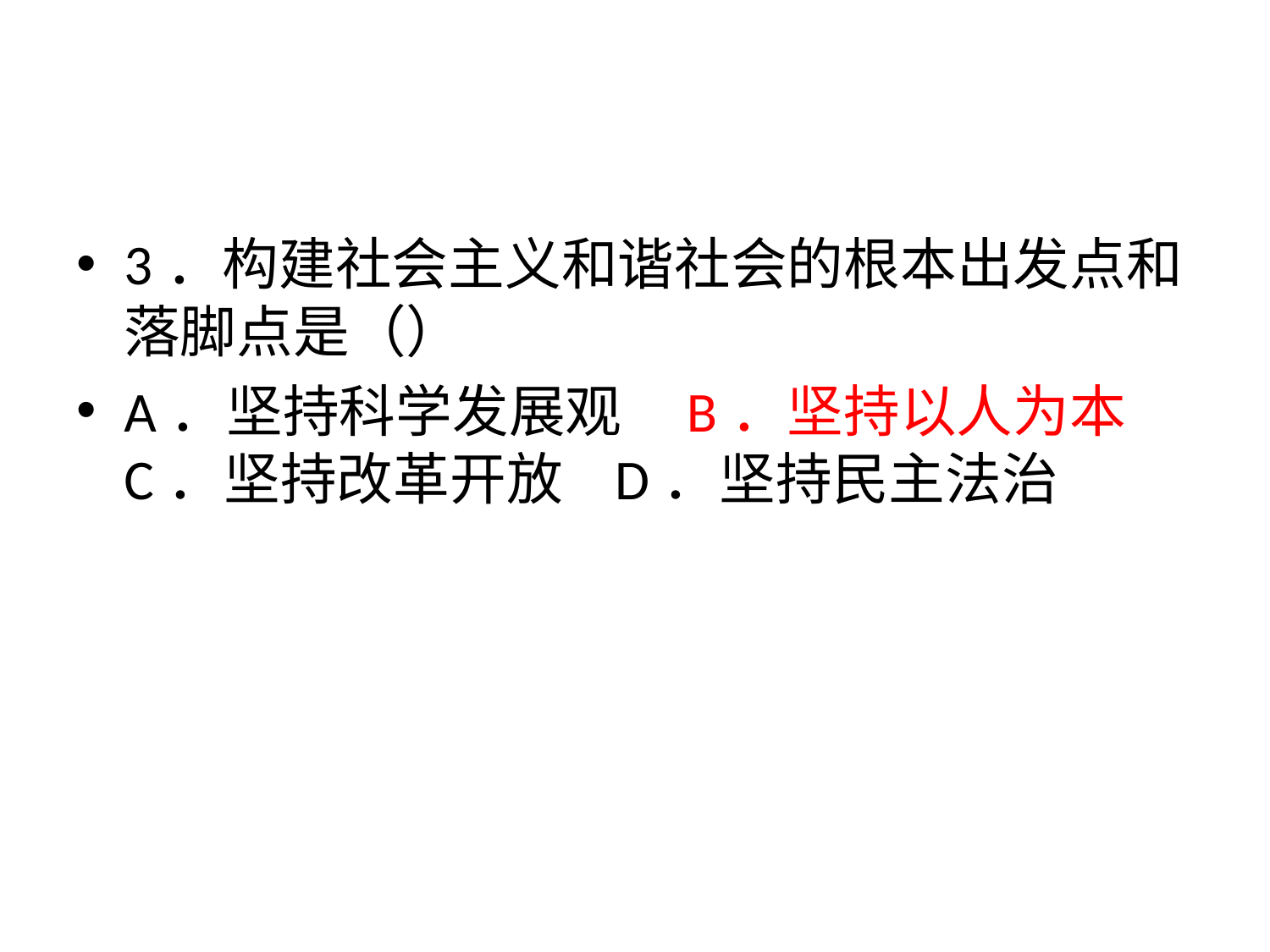

#
3．构建社会主义和谐社会的根本出发点和落脚点是（）
A．坚持科学发展观    B．坚持以人为本   C．坚持改革开放   D．坚持民主法治